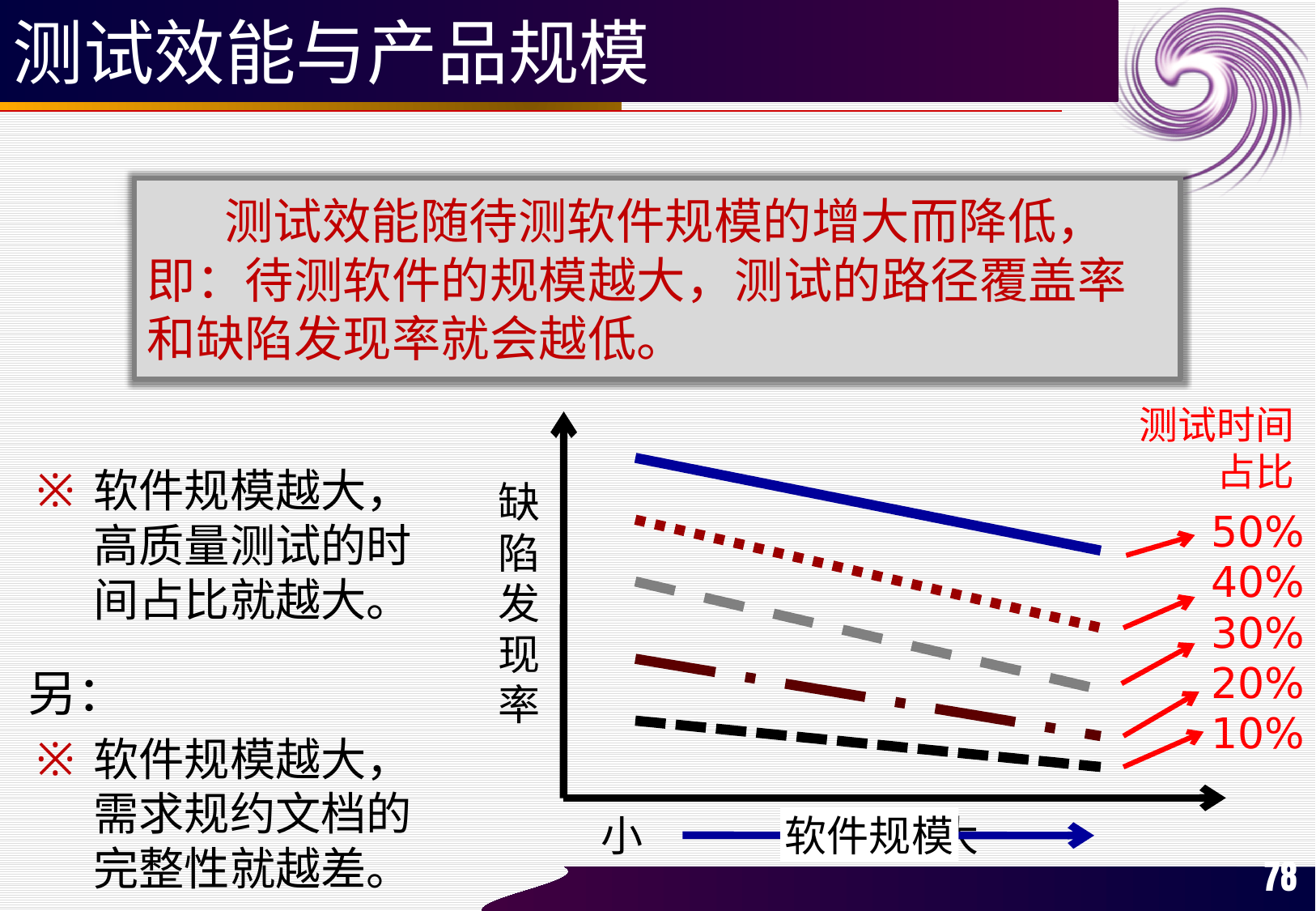

# 测试效能与产品规模
      测试效能随待测软件规模的增大而降低，即：待测软件的规模越大，测试的路径覆盖率和缺陷发现率就会越低。
测试时间
占比
缺
陷
发
现
率
50%
40%
30%
20%
10%
小                               大
软件规模
软件规模越大，高质量测试的时间占比就越大。
另：
软件规模越大，需求规约文档的完整性就越差。
78